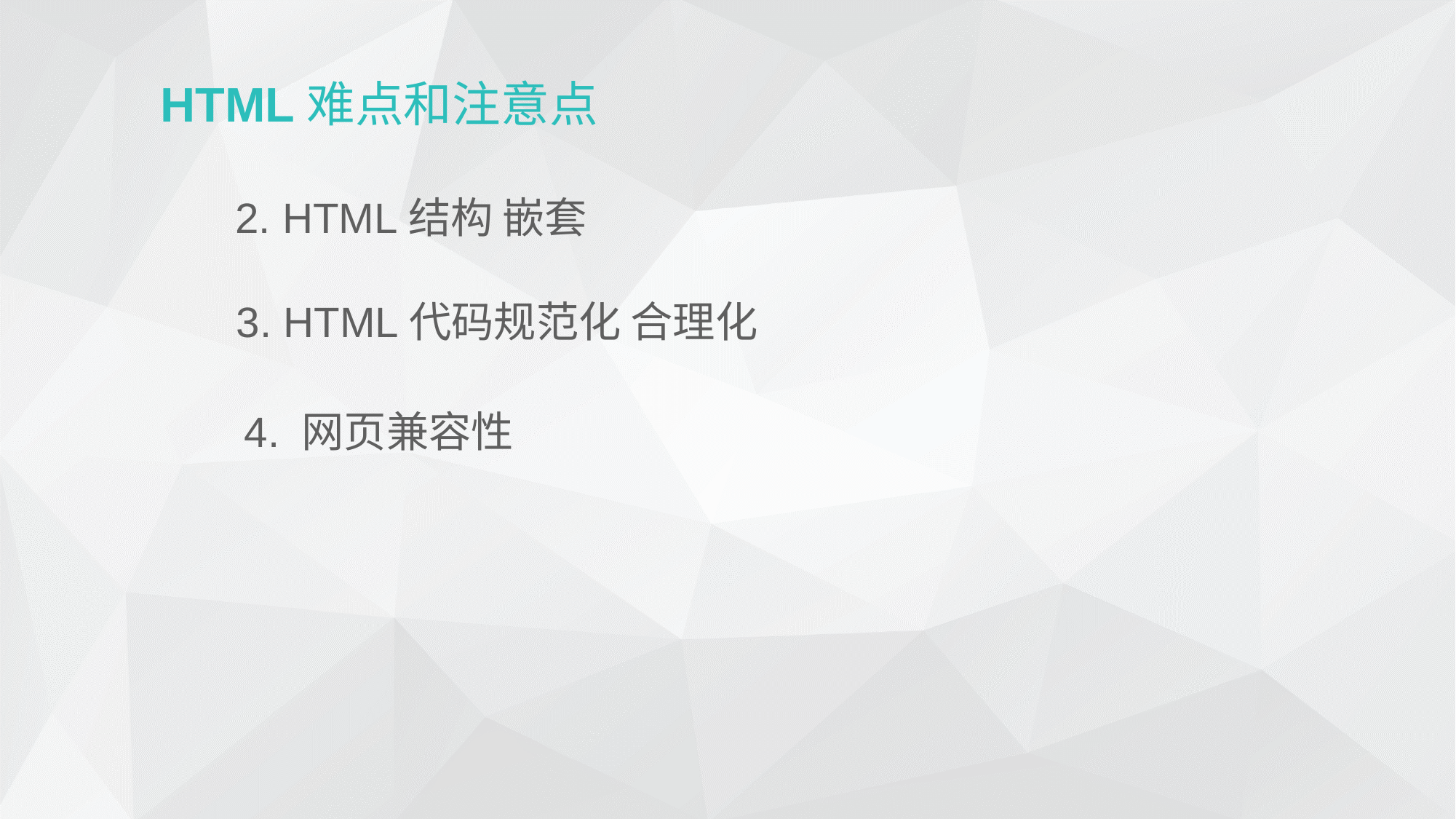

HTML难点和注意点
2. HTML结构 嵌套
3. HTML代码规范化 合理化
4. 网页兼容性